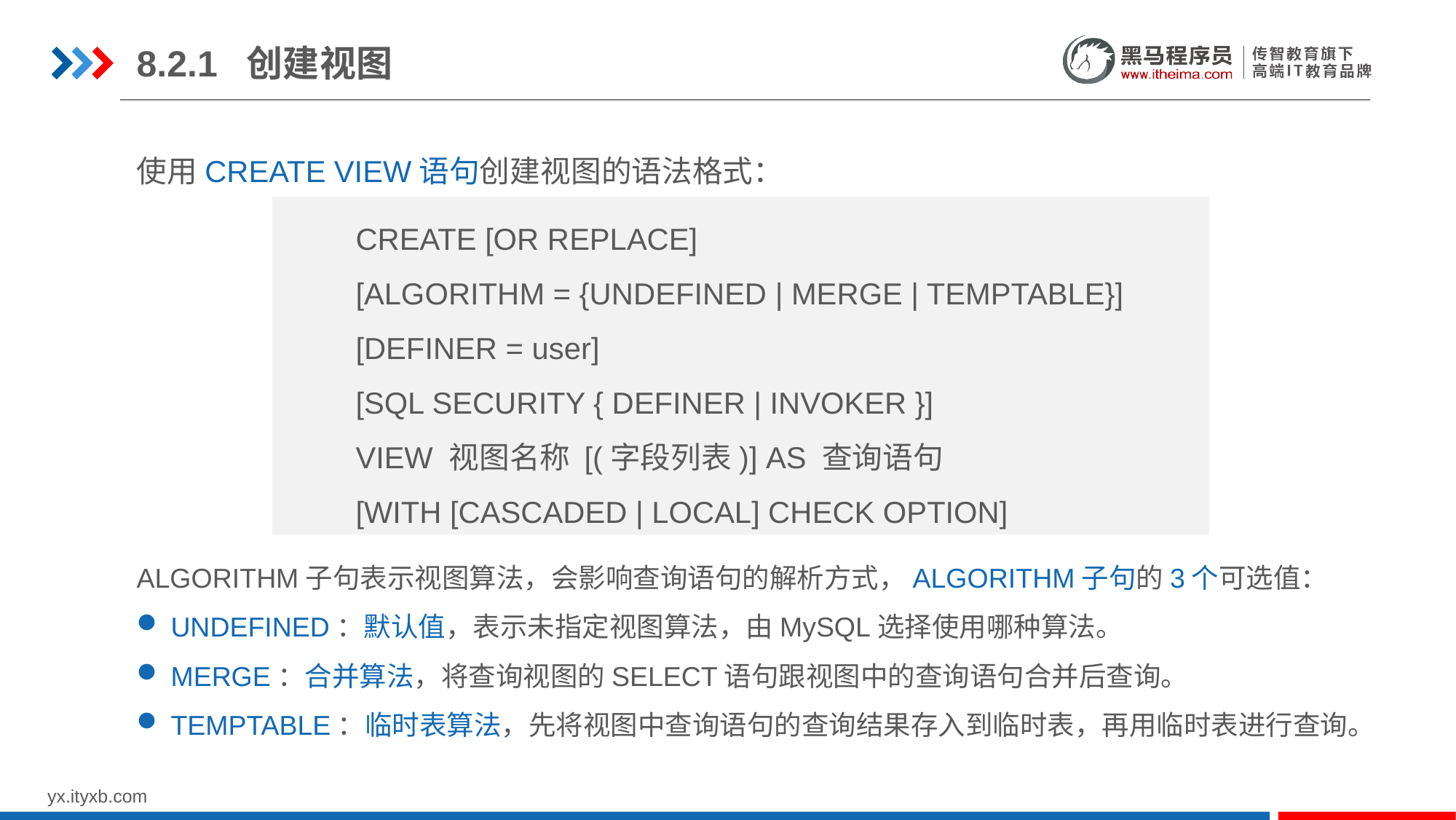

8.2.1  创建视图
使用CREATE VIEW语句创建视图的语法格式：
CREATE [OR REPLACE]
[ALGORITHM = {UNDEFINED | MERGE | TEMPTABLE}]
[DEFINER = user]
[SQL SECURITY { DEFINER | INVOKER }]
VIEW 视图名称 [(字段列表)] AS 查询语句
[WITH [CASCADED | LOCAL] CHECK OPTION]
ALGORITHM子句表示视图算法，会影响查询语句的解析方式，ALGORITHM子句的3个可选值：
UNDEFINED：默认值，表示未指定视图算法，由MySQL选择使用哪种算法。
MERGE：合并算法，将查询视图的SELECT语句跟视图中的查询语句合并后查询。
TEMPTABLE：临时表算法，先将视图中查询语句的查询结果存入到临时表，再用临时表进行查询。